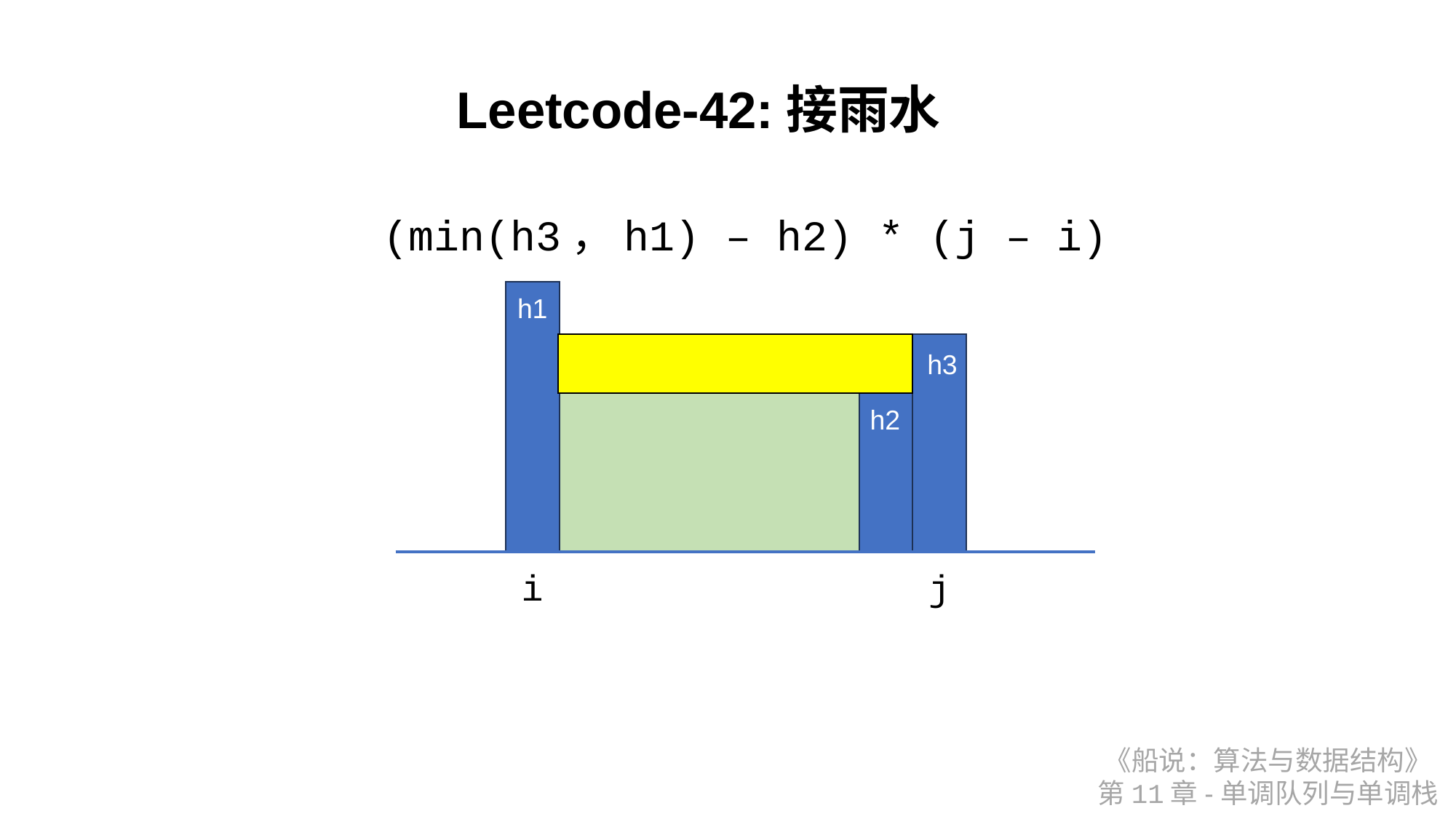

Leetcode-42:接雨水
(min(h3，h1) – h2) * (j – i)

h1

h3

h2
j
i